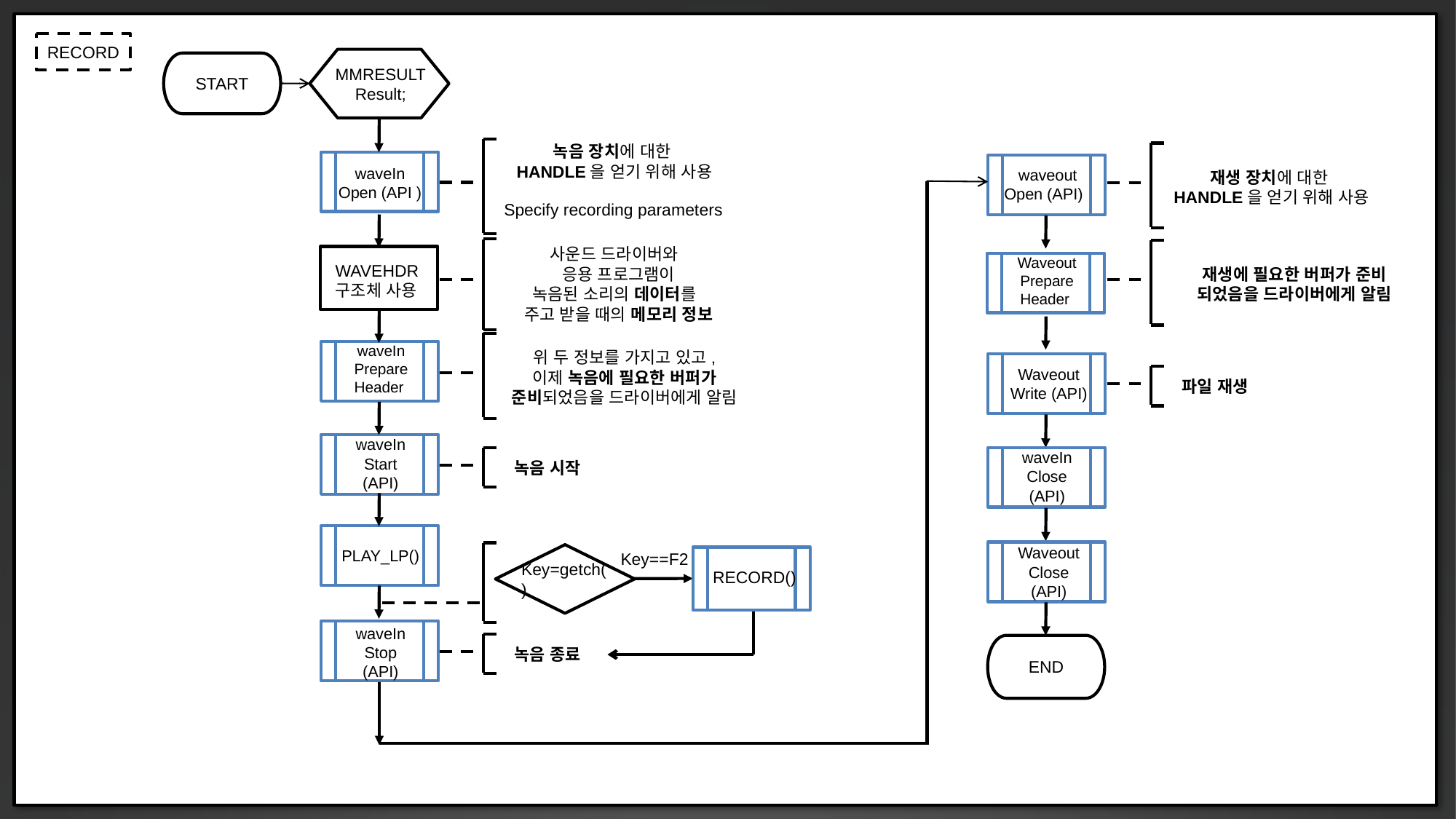

RECORD

START
MMRESULT
Result;
녹음 장치에 대한
 HANDLE을 얻기 위해 사용
재생 장치에 대한
 HANDLE을 얻기 위해 사용

waveIn
Open (API )
waveout
Open (API)
Specify recording parameters
사운드 드라이버와
 응용 프로그램이
녹음된 소리의 데이터를
 주고 받을 때의 메모리 정보
재생에 필요한 버퍼가 준비 되었음을 드라이버에게 알림

Waveout
Prepare
Header

WAVEHDR
구조체 사용
위 두 정보를 가지고 있고,
이제 녹음에 필요한 버퍼가 준비되었음을 드라이버에게 알림
waveIn
Prepare
Header

파일 재생

Waveout
Write (API)
waveIn
Start
(API)

녹음 시작
waveIn
Close
(API)

Waveout
Close
(API)

PLAY_LP()

Key==F2

RECORD()
Key=getch()
waveIn
Stop
(API)

녹음 종료
END